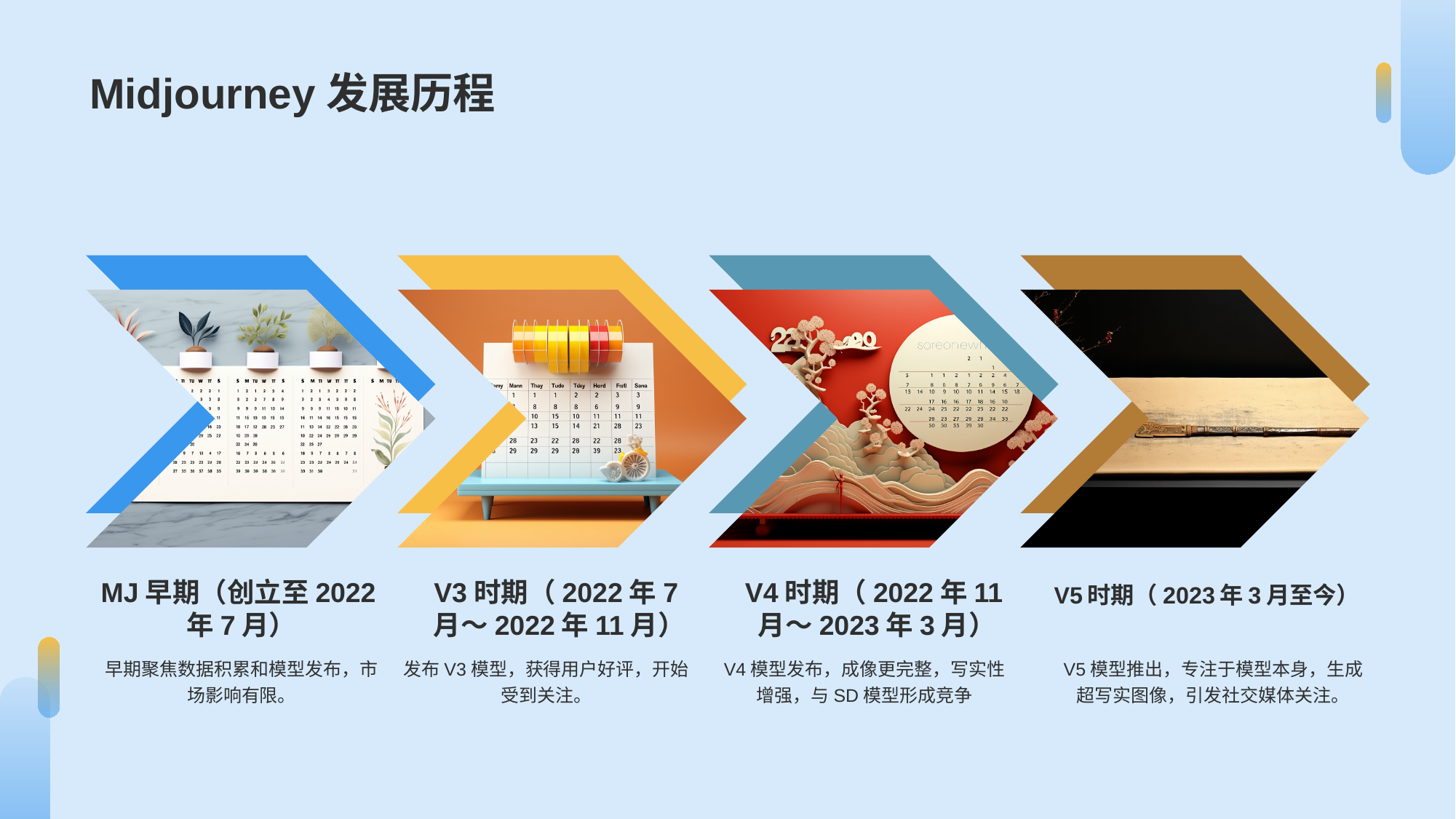

# Midjourney发展历程

V3时期（2022年7月～2022年11月）

V4时期（2022年11月～2023年3月）

V5时期（2023年3月至今）
MJ早期（创立至2022年7月）
早期聚焦数据积累和模型发布，市场影响有限。
发布V3模型，获得用户好评，开始受到关注。
V4模型发布，成像更完整，写实性增强，与SD模型形成竞争
V5模型推出，专注于模型本身，生成超写实图像，引发社交媒体关注。